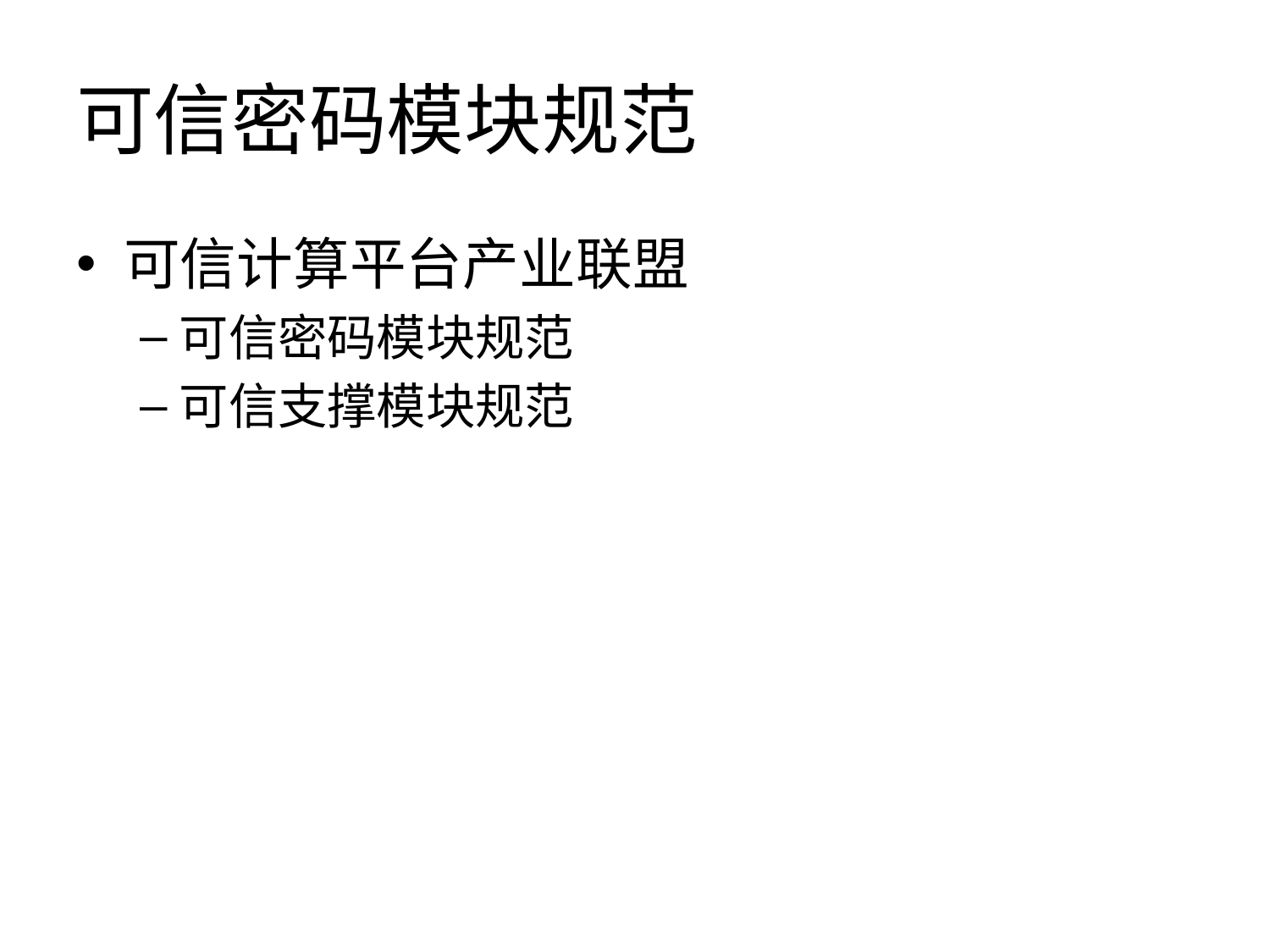

# 可信密码模块规范
可信计算平台产业联盟
可信密码模块规范
可信支撑模块规范